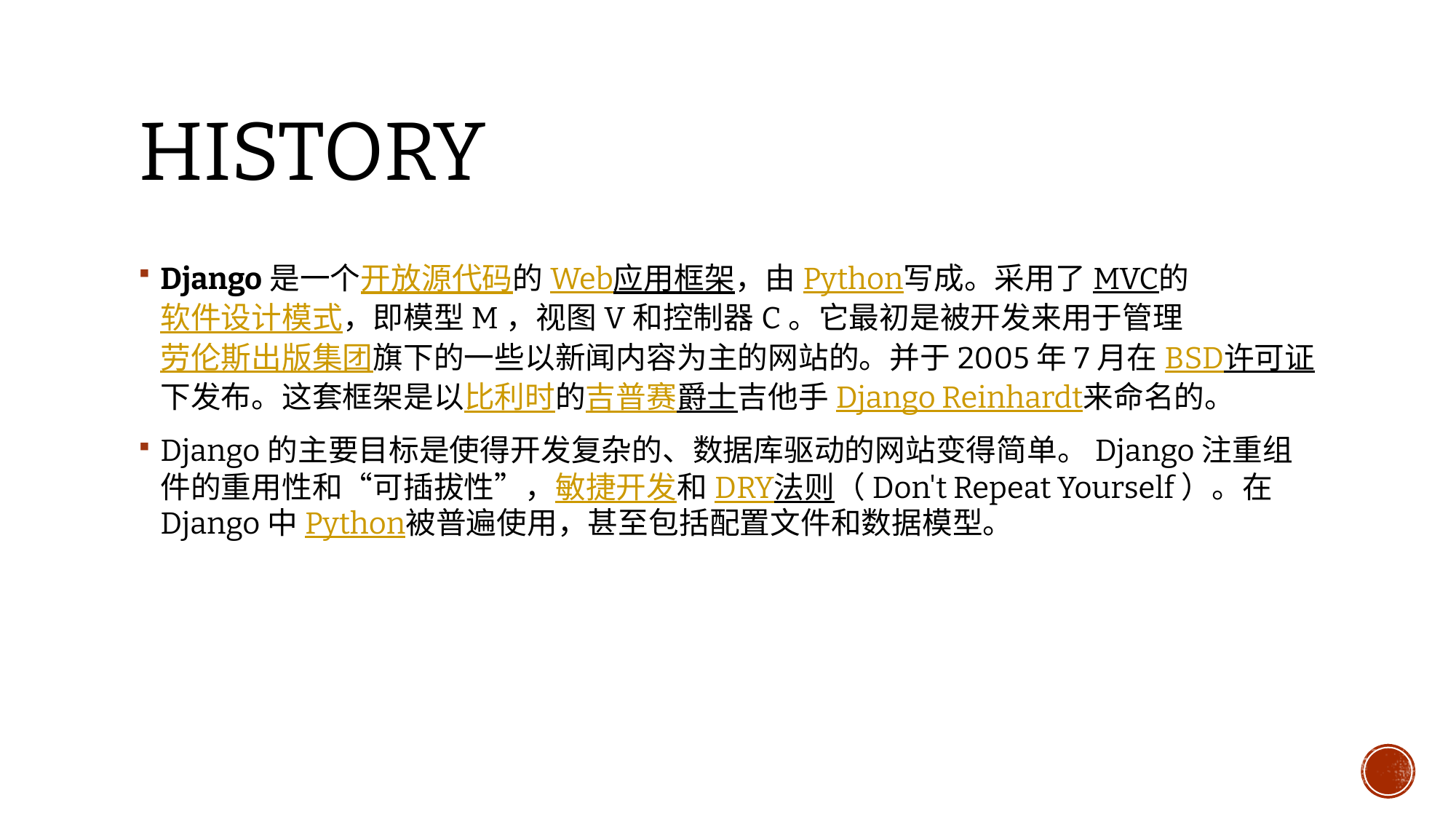

# history
Django是一个开放源代码的Web应用框架，由Python写成。采用了MVC的软件设计模式，即模型M，视图V和控制器C。它最初是被开发来用于管理劳伦斯出版集团旗下的一些以新闻内容为主的网站的。并于2005年7月在BSD许可证下发布。这套框架是以比利时的吉普赛爵士吉他手Django Reinhardt来命名的。
Django的主要目标是使得开发复杂的、数据库驱动的网站变得简单。Django注重组件的重用性和“可插拔性”，敏捷开发和DRY法则（Don't Repeat Yourself）。在Django中Python被普遍使用，甚至包括配置文件和数据模型。